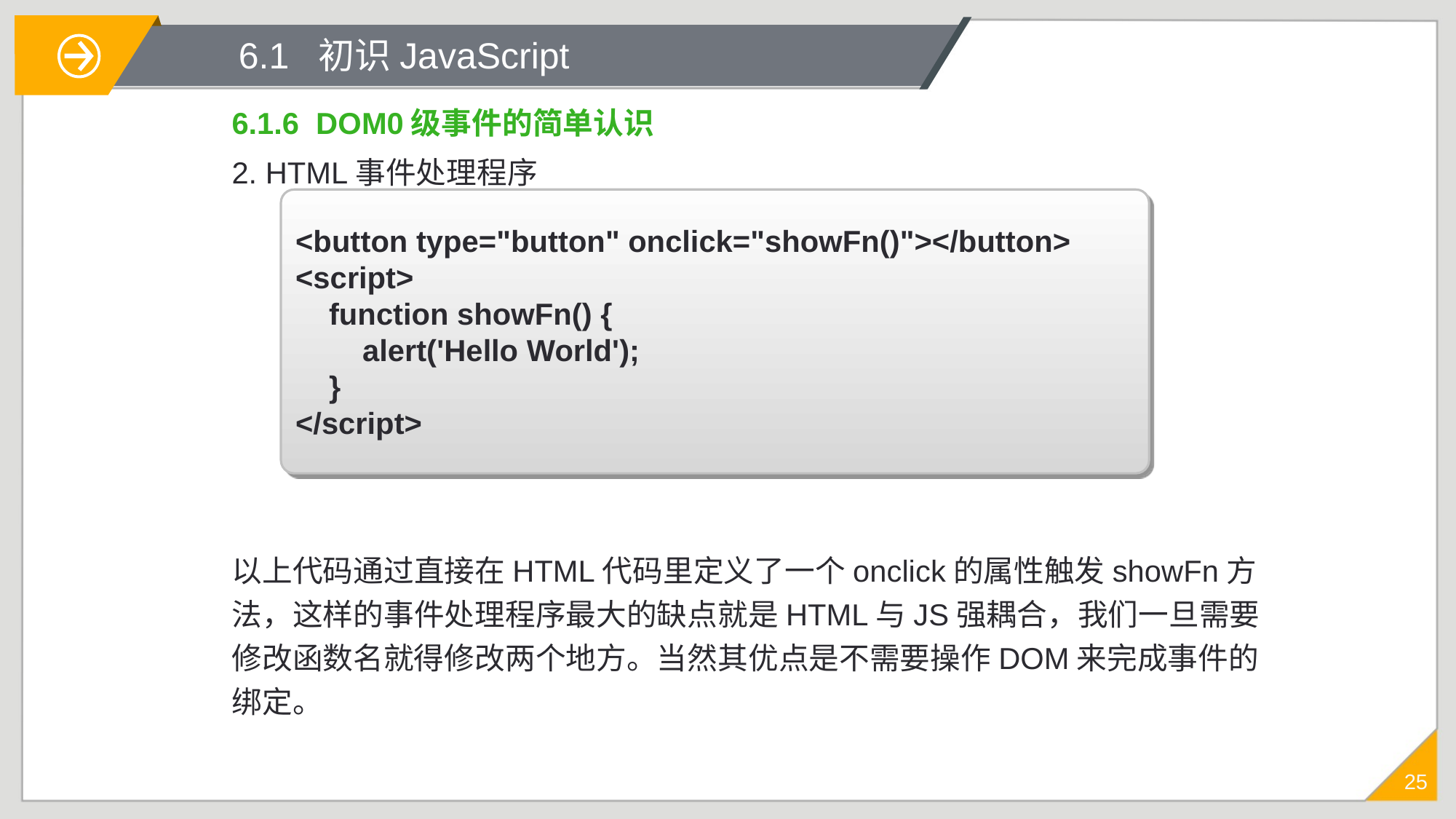

# 6.1  初识JavaScript
6.1.6  DOM0级事件的简单认识
2. HTML事件处理程序

以上代码通过直接在HTML代码里定义了一个onclick的属性触发showFn方法，这样的事件处理程序最大的缺点就是HTML与JS强耦合，我们一旦需要修改函数名就得修改两个地方。当然其优点是不需要操作DOM来完成事件的绑定。

<button type="button" onclick="showFn()"></button>
<script>
    function showFn() {
        alert('Hello World');
    }
</script>